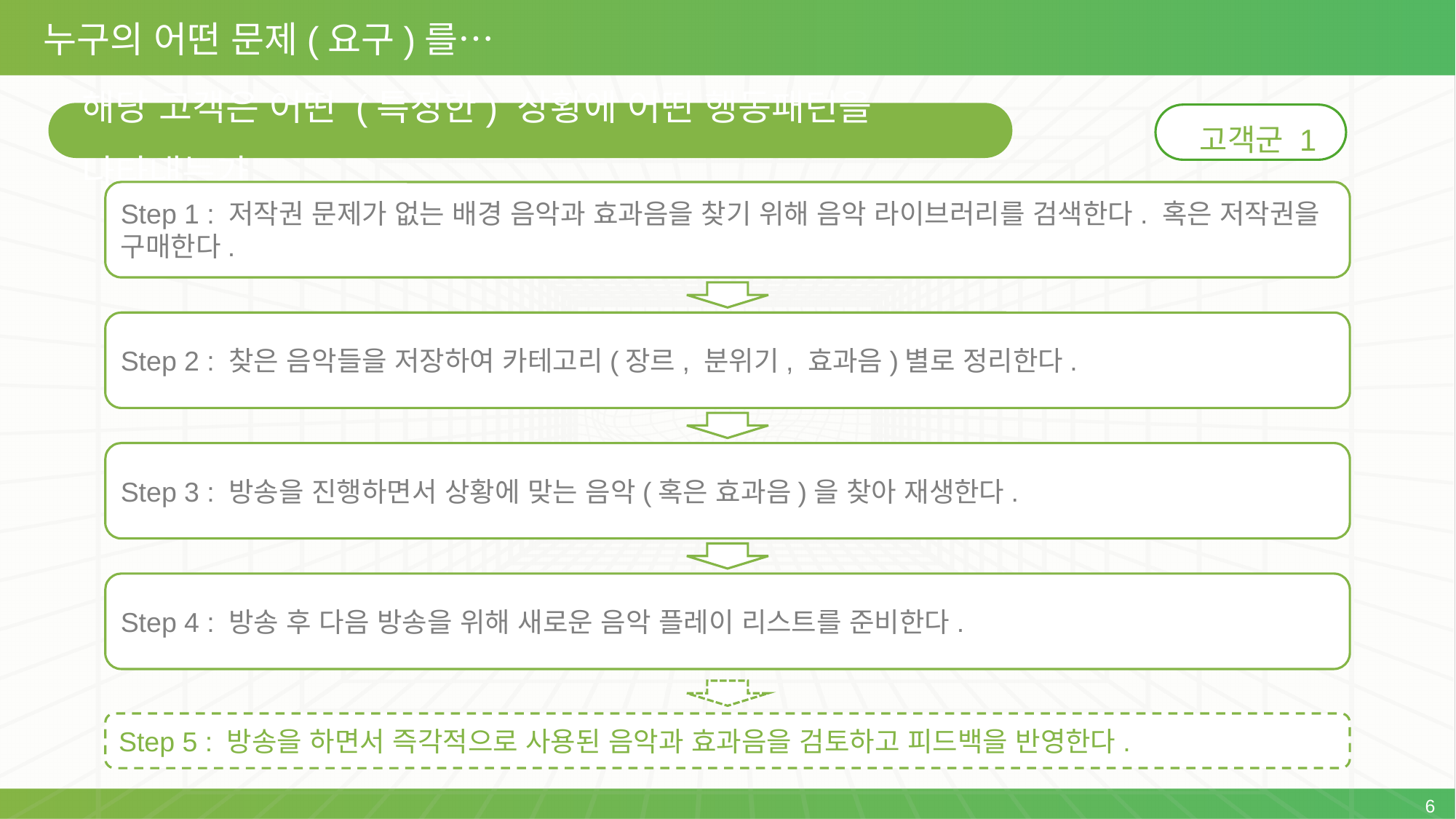

누구의 어떤 문제(요구)를…
해당 고객은 어떤 (특정한) 상황에 어떤 행동패턴을 나타내는가..
고객군 1
Step 1 : 저작권 문제가 없는 배경 음악과 효과음을 찾기 위해 음악 라이브러리를 검색한다. 혹은 저작권을 구매한다.

Step 2 : 찾은 음악들을 저장하여 카테고리(장르, 분위기, 효과음)별로 정리한다.

Step 3 : 방송을 진행하면서 상황에 맞는 음악(혹은 효과음)을 찾아 재생한다.

Step 4 : 방송 후 다음 방송을 위해 새로운 음악 플레이 리스트를 준비한다.

Step 5 : 방송을 하면서 즉각적으로 사용된 음악과 효과음을 검토하고 피드백을 반영한다.
6